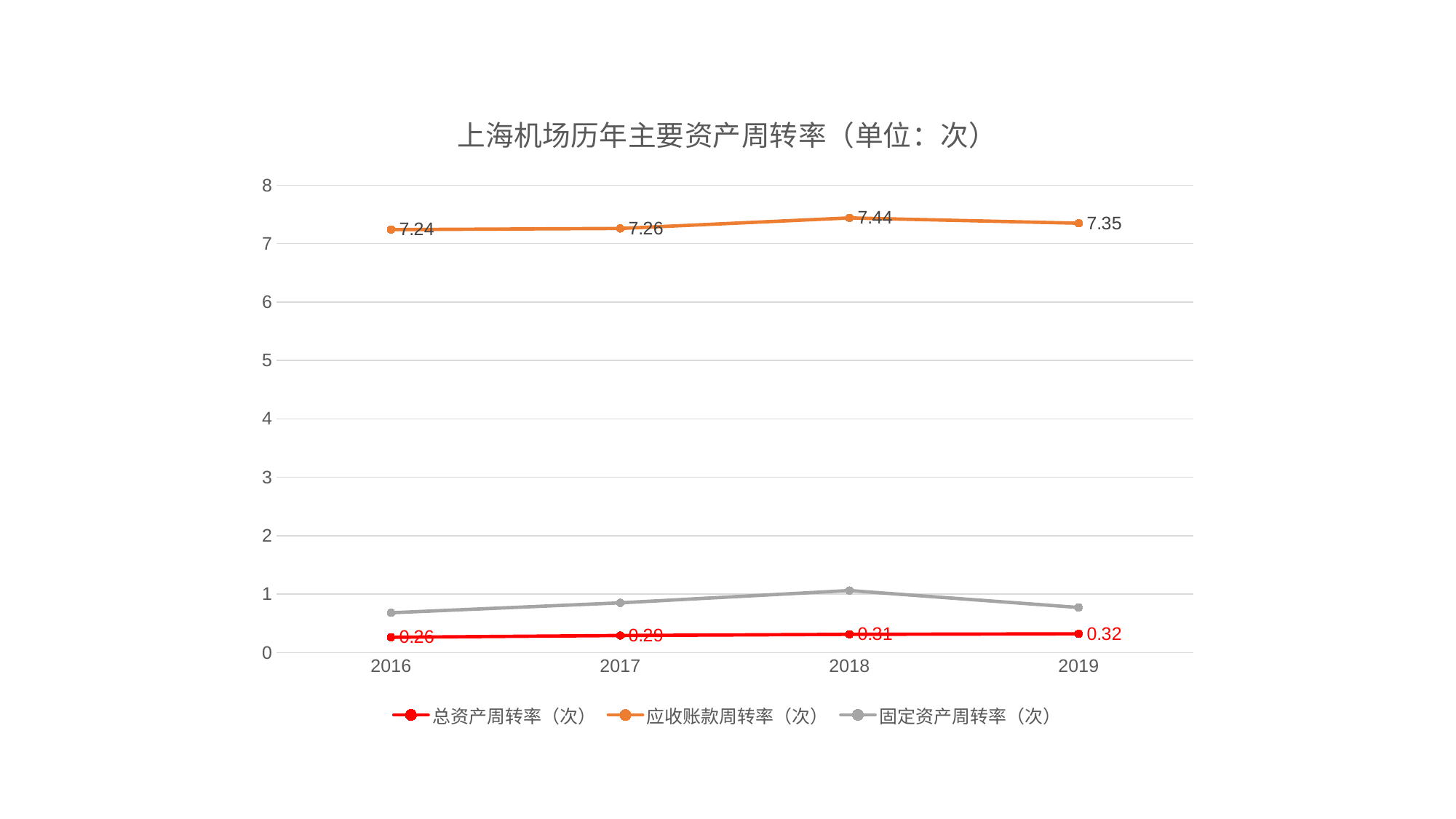

### Chart: 上海机场历年主要资产周转率（单位：次）

| Category | 总资产周转率（次） | 应收账款周转率（次） | 固定资产周转率（次） |
|---|---|---|---|
| 2016 | 0.26 | 7.24 | 0.68 |
| 2017 | 0.29 | 7.26 | 0.85 |
| 2018 | 0.31 | 7.44 | 1.06 |
| 2019 | 0.32 | 7.35 | 0.77 |